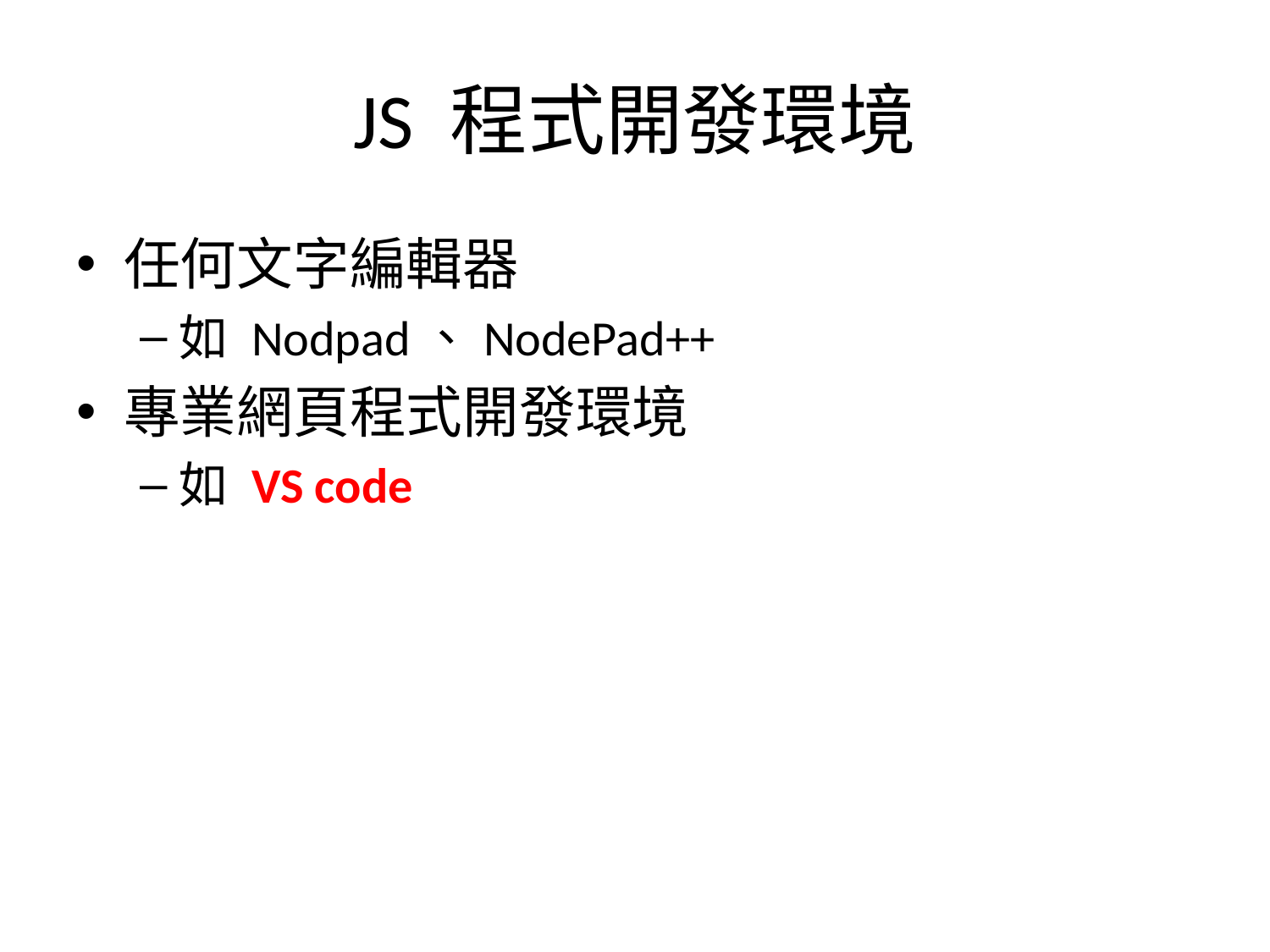

# JS 程式開發環境
任何文字編輯器
如 Nodpad、NodePad++
專業網頁程式開發環境
如 VS code